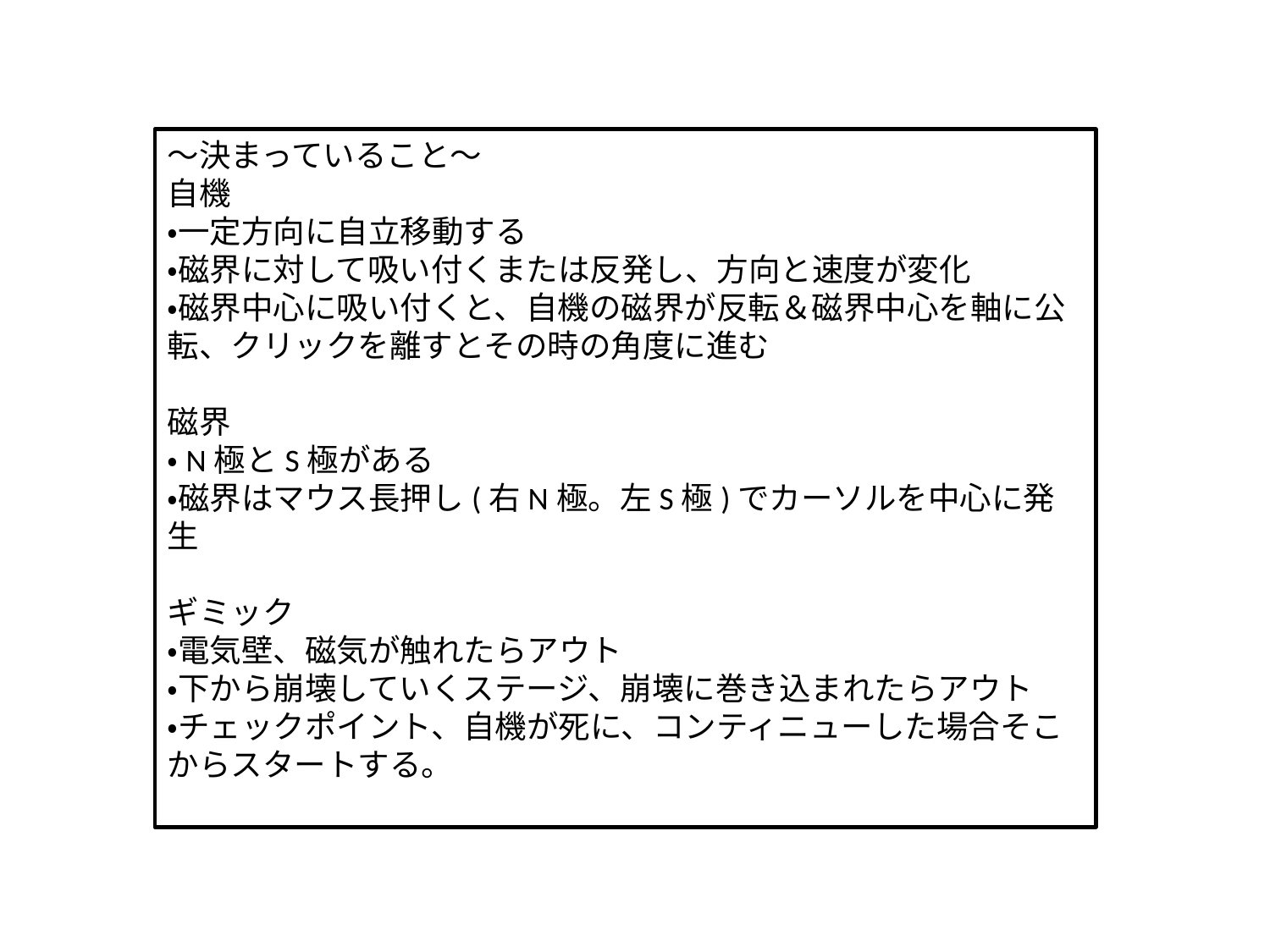

～決まっていること～
自機
・一定方向に自立移動する
・磁界に対して吸い付くまたは反発し、方向と速度が変化
・磁界中心に吸い付くと、自機の磁界が反転＆磁界中心を軸に公転、クリックを離すとその時の角度に進む

磁界
・N極とS極がある
・磁界はマウス長押し(右N極。左S極)でカーソルを中心に発生

ギミック
・電気壁、磁気が触れたらアウト
・下から崩壊していくステージ、崩壊に巻き込まれたらアウト
・チェックポイント、自機が死に、コンティニューした場合そこからスタートする。